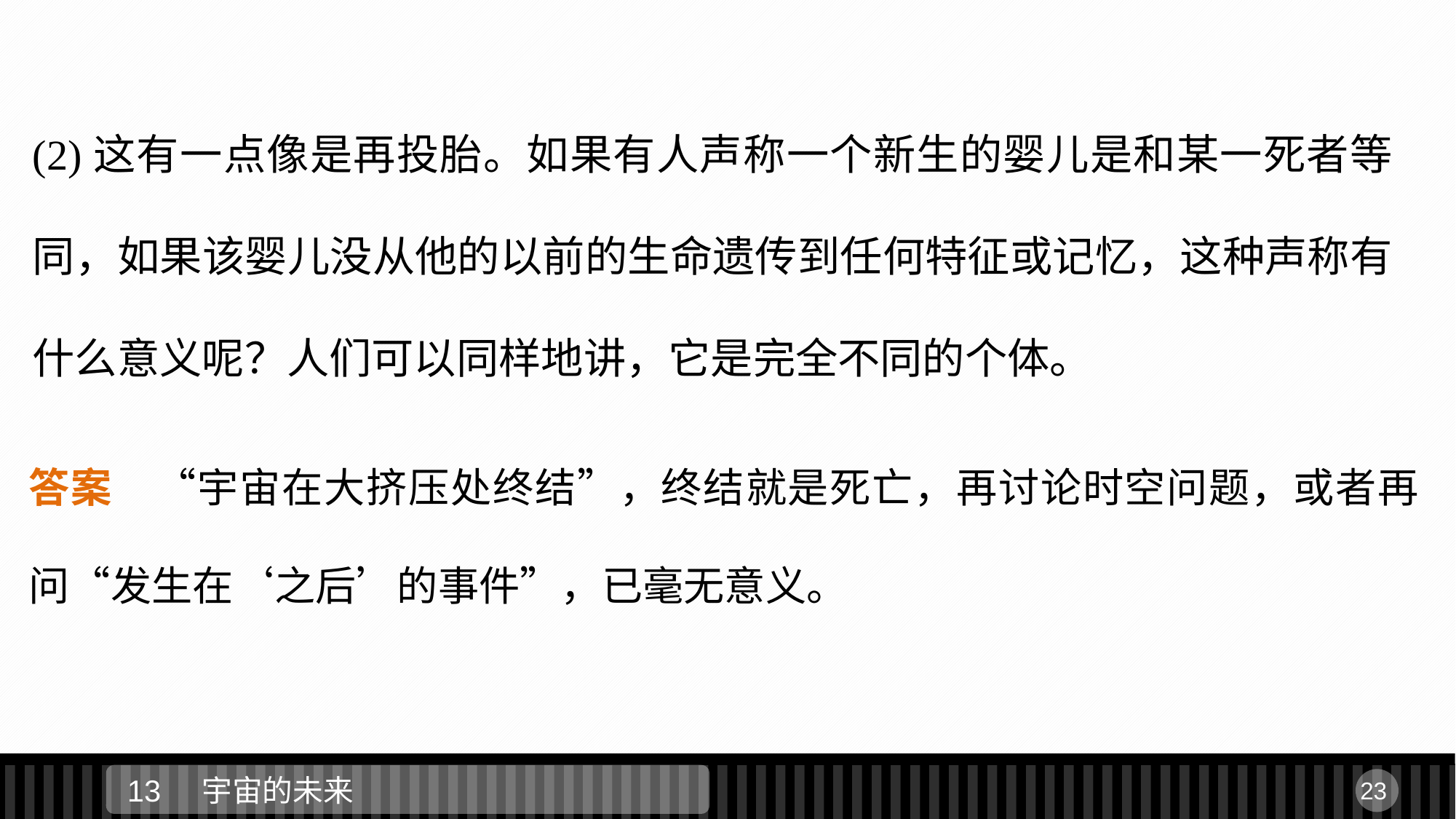

(2)这有一点像是再投胎。如果有人声称一个新生的婴儿是和某一死者等同，如果该婴儿没从他的以前的生命遗传到任何特征或记忆，这种声称有什么意义呢？人们可以同样地讲，它是完全不同的个体。
答案　“宇宙在大挤压处终结”，终结就是死亡，再讨论时空问题，或者再问“发生在‘之后’的事件”，已毫无意义。